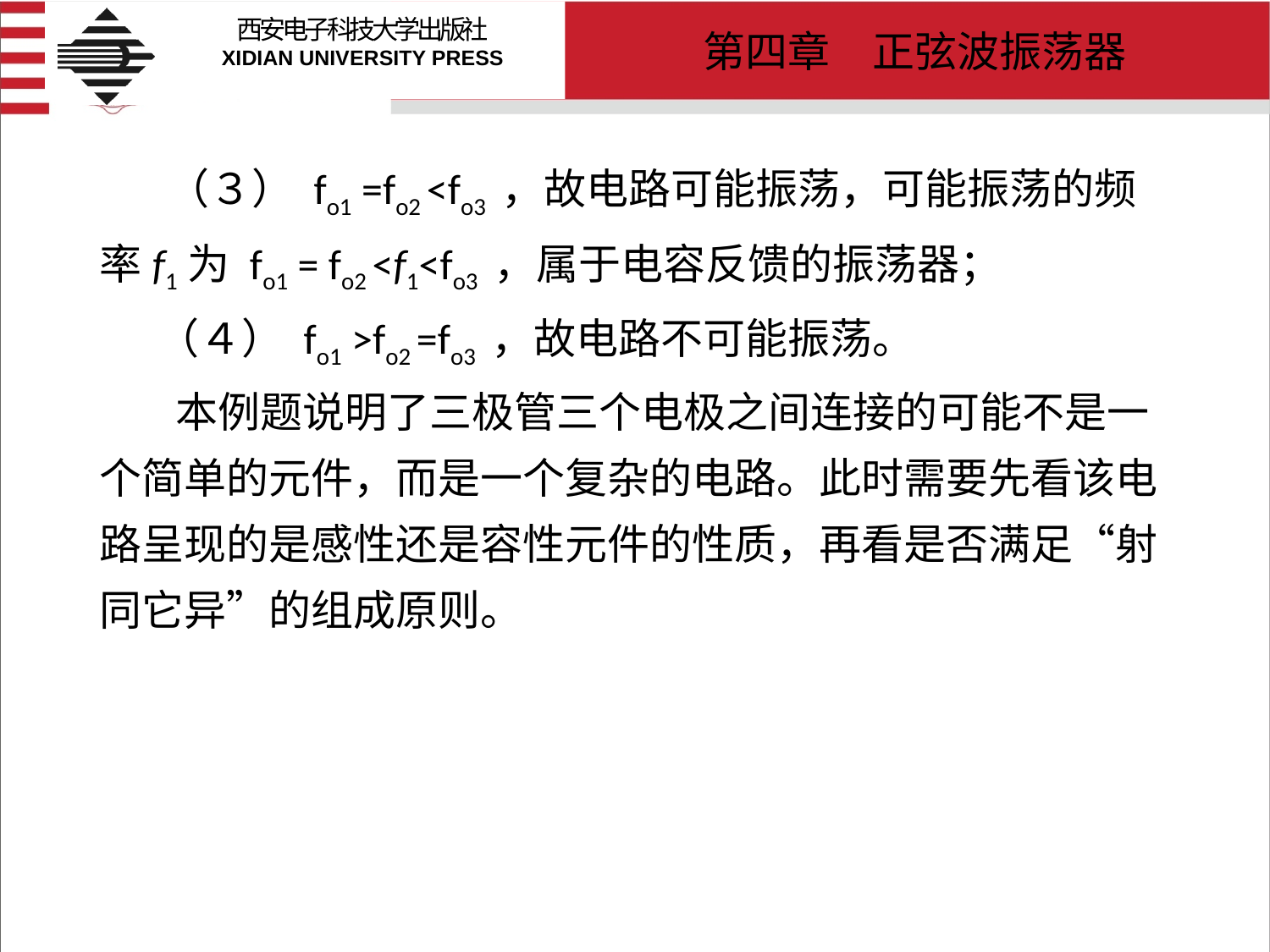

# （３） fo1 =fo2 <fo3 ，故电路可能振荡，可能振荡的频率f1为 fo1 = fo2 <f1<fo3 ，属于电容反馈的振荡器； （４） fo1 >fo2 =fo3 ，故电路不可能振荡。 本例题说明了三极管三个电极之间连接的可能不是一个简单的元件，而是一个复杂的电路。此时需要先看该电路呈现的是感性还是容性元件的性质，再看是否满足“射同它异”的组成原则。